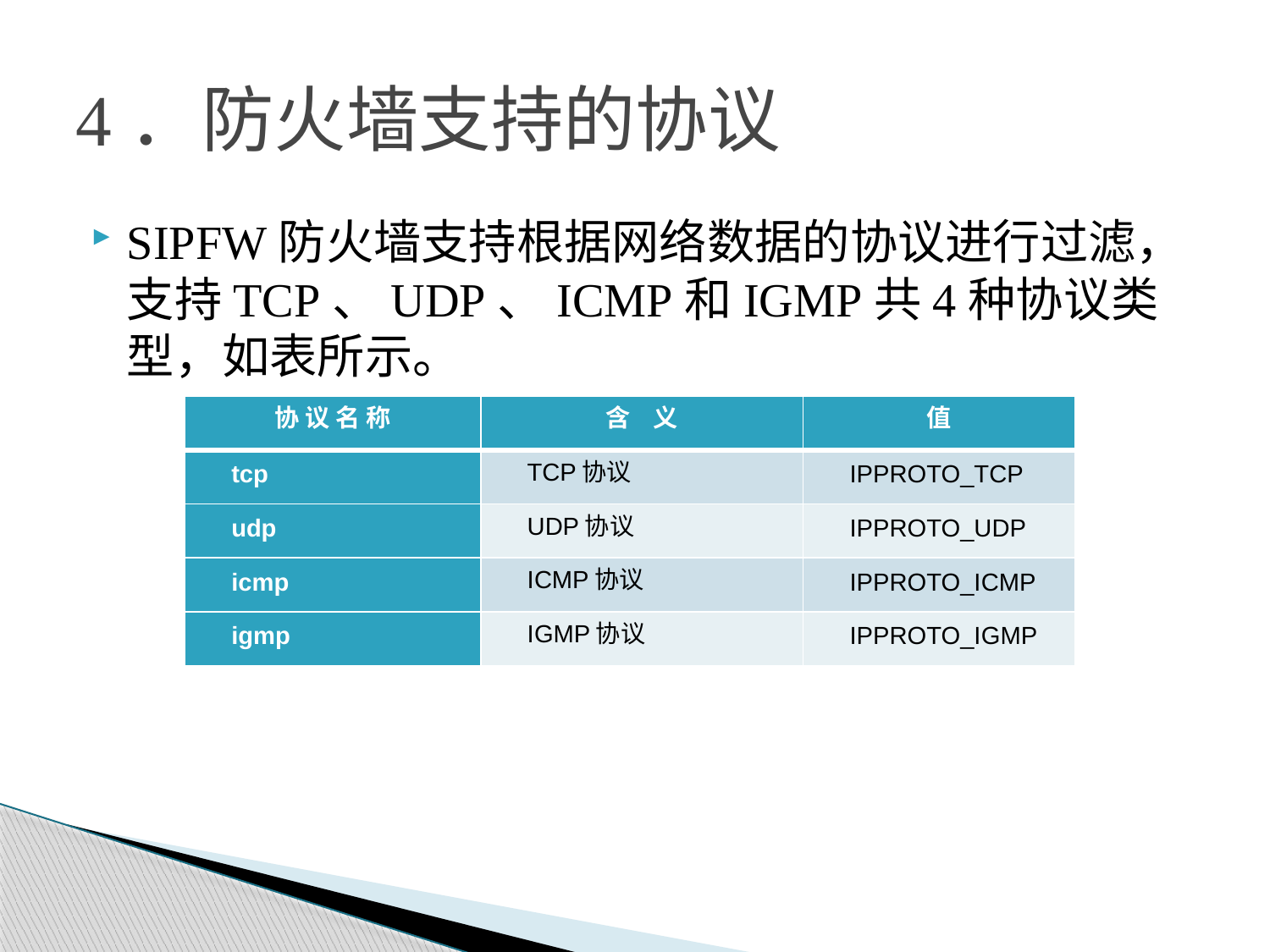

# 4．防火墙支持的协议
SIPFW防火墙支持根据网络数据的协议进行过滤，支持TCP、UDP、ICMP和IGMP共4种协议类型，如表所示。
| 协 议 名 称 | 含 义 | 值 |
| --- | --- | --- |
| tcp | TCP协议 | IPPROTO\_TCP |
| udp | UDP协议 | IPPROTO\_UDP |
| icmp | ICMP协议 | IPPROTO\_ICMP |
| igmp | IGMP协议 | IPPROTO\_IGMP |